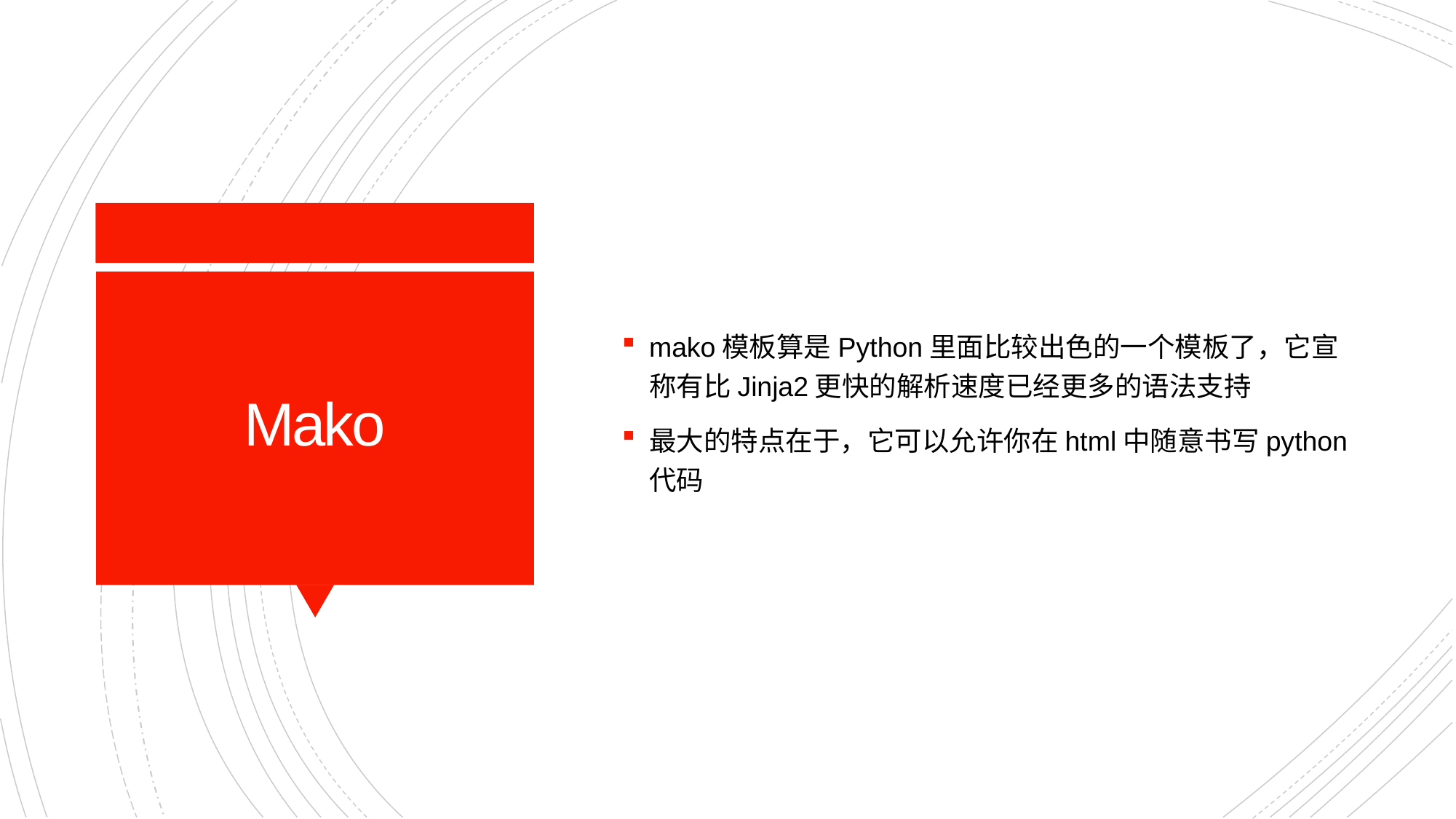

mako模板算是Python里面比较出色的一个模板了，它宣称有比Jinja2更快的解析速度已经更多的语法支持
最大的特点在于，它可以允许你在html中随意书写python代码
# Mako